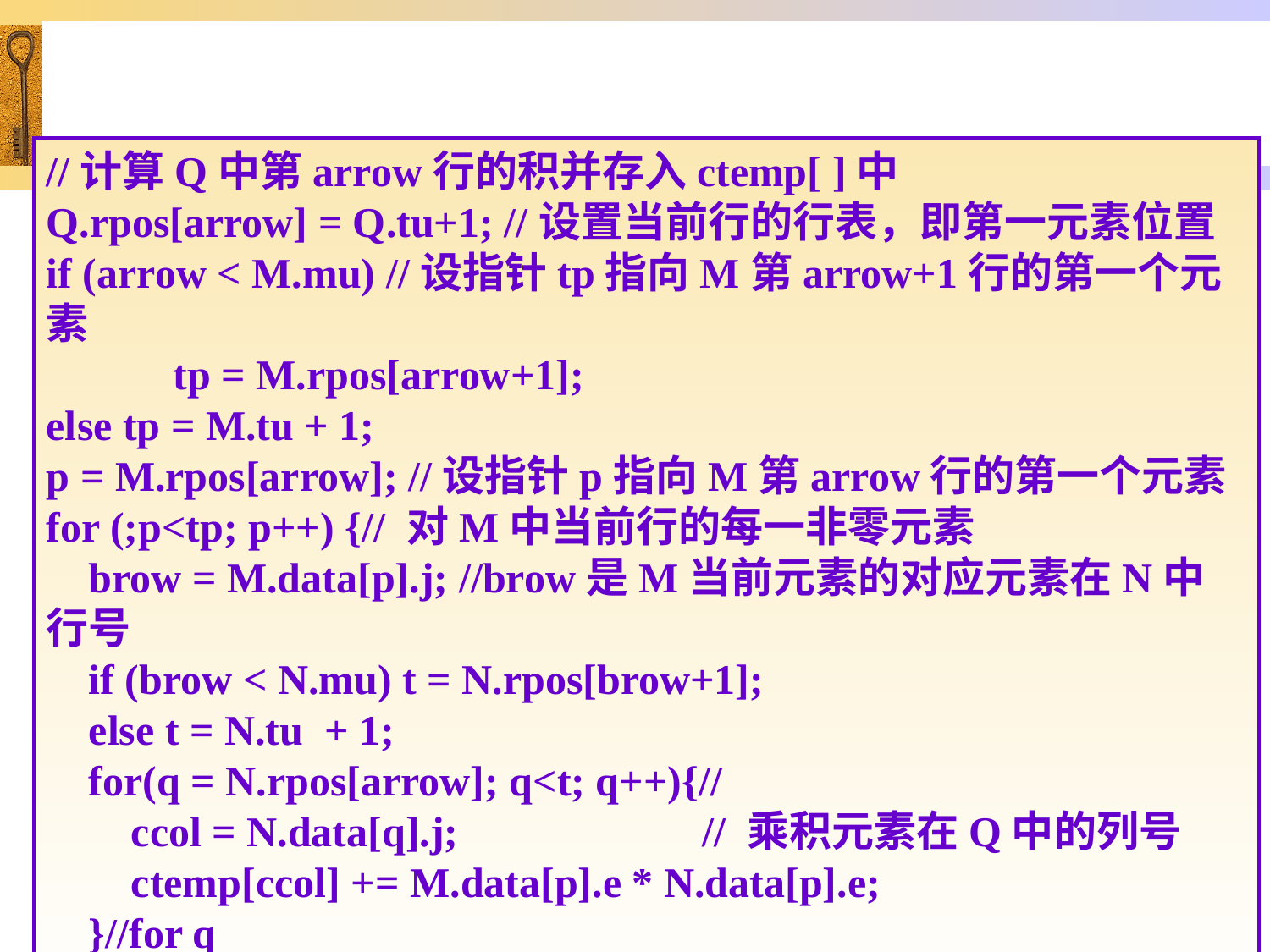

#
//计算Q中第arrow行的积并存入ctemp[ ]中
Q.rpos[arrow] = Q.tu+1; //设置当前行的行表，即第一元素位置
if (arrow < M.mu) //设指针tp指向M第arrow+1行的第一个元素
	tp = M.rpos[arrow+1];
else tp = M.tu + 1;
p = M.rpos[arrow]; //设指针p指向M第arrow行的第一个元素
for (;p<tp; p++) {// 对M中当前行的每一非零元素
    brow = M.data[p].j; //brow是M当前元素的对应元素在N中行号
    if (brow < N.mu) t = N.rpos[brow+1];
    else t = N.tu  + 1;
    for(q = N.rpos[arrow]; q<t; q++){//
        ccol = N.data[q].j;                       // 乘积元素在Q中的列号
        ctemp[ccol] += M.data[p].e * N.data[p].e;
    }//for q
}// for p

38